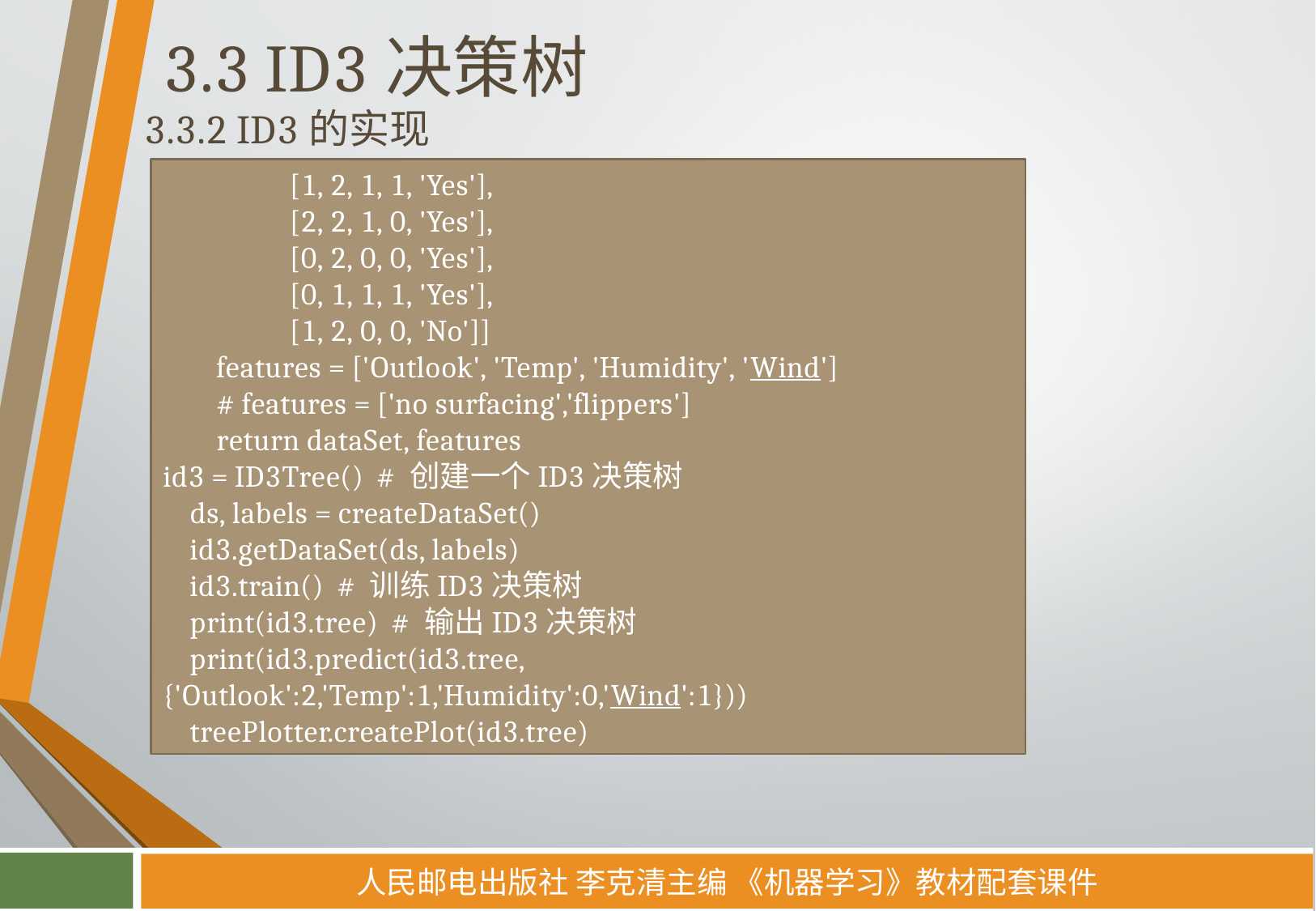

# 3.3 ID3决策树
3.3.2 ID3的实现
                   [1, 2, 1, 1, 'Yes'],
                   [2, 2, 1, 0, 'Yes'],
                   [0, 2, 0, 0, 'Yes'],
                   [0, 1, 1, 1, 'Yes'],
                   [1, 2, 0, 0, 'No']]
        features = ['Outlook', 'Temp', 'Humidity', 'Wind']
        # features = ['no surfacing','flippers']
        return dataSet, features
id3 = ID3Tree()  # 创建一个ID3决策树
    ds, labels = createDataSet()
    id3.getDataSet(ds, labels)
    id3.train()  # 训练ID3决策树
    print(id3.tree)  # 输出ID3决策树
    print(id3.predict(id3.tree,{'Outlook':2,'Temp':1,'Humidity':0,'Wind':1}))
    treePlotter.createPlot(id3.tree)